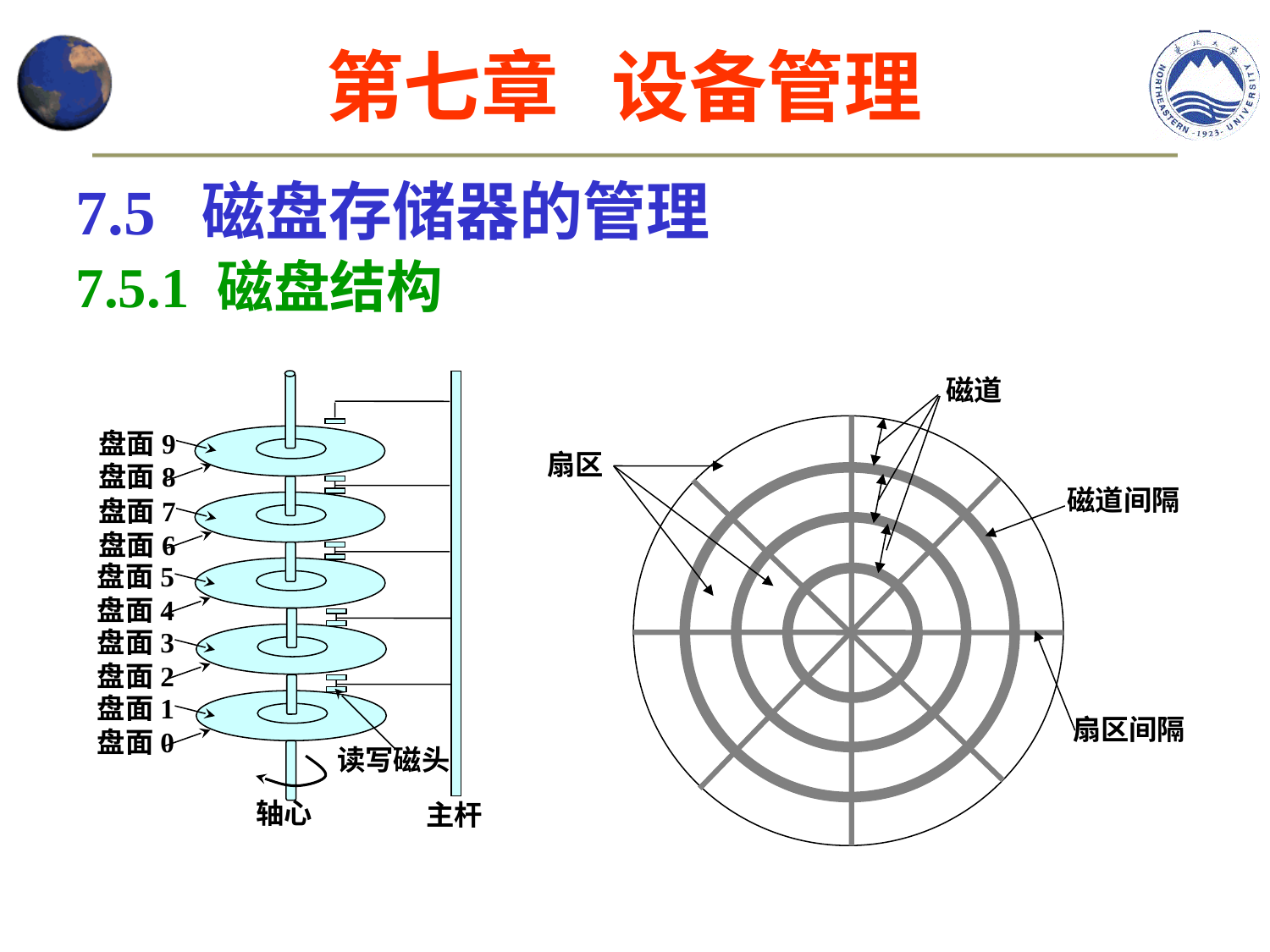

第七章   设备管理
7.5  磁盘存储器的管理
7.5.1 磁盘结构
磁道

扇区

磁道间隔

扇区间隔

盘面9

盘面8

盘面7

盘面6

盘面5

盘面4

盘面3

盘面2

盘面1

盘面0

读写磁头

轴心
主杆